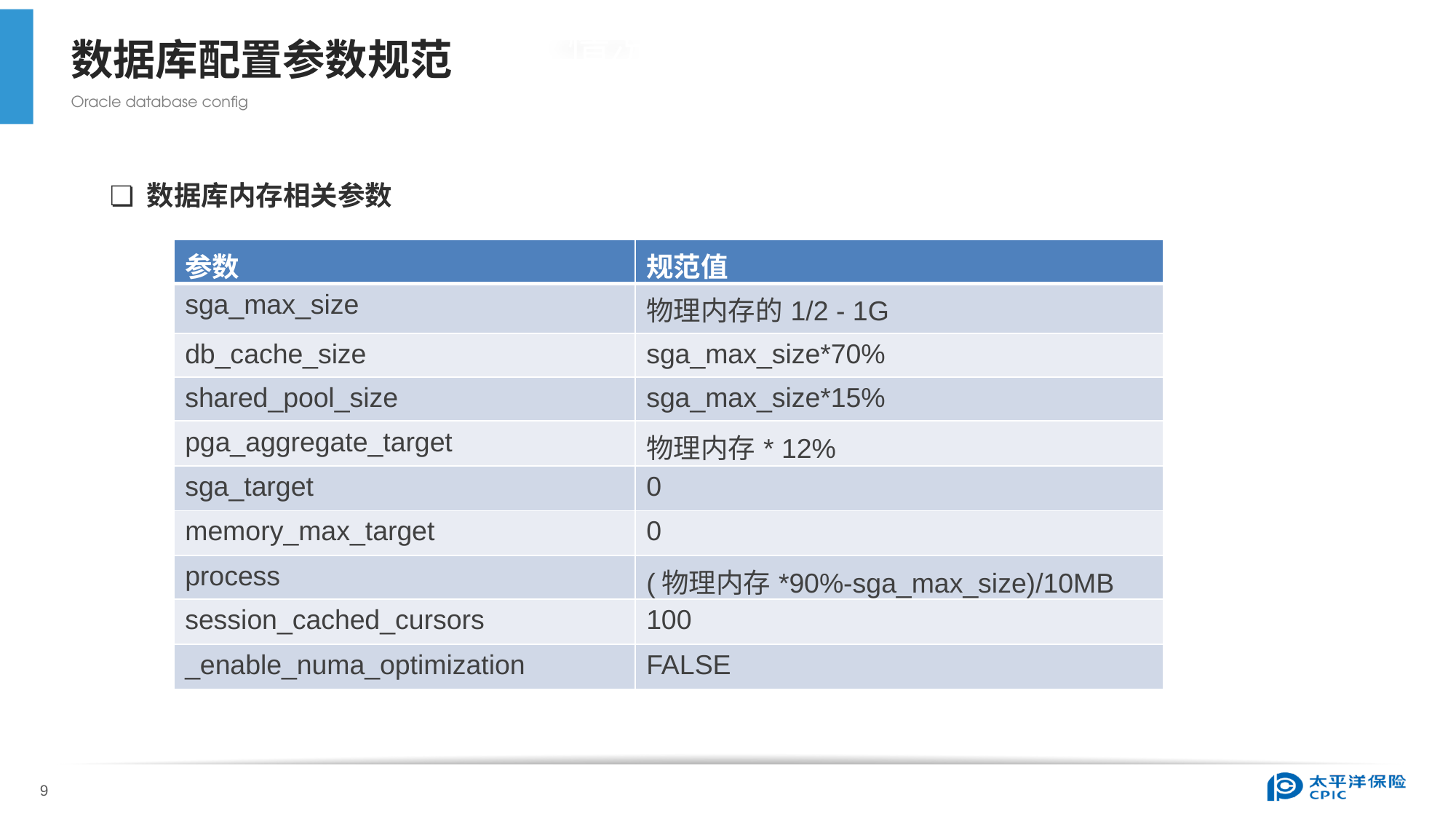

数据库配置参数规范
Oracle database config
情况
❏ 数据库内存相关参数
| 参数 | 规范值 |
| --- | --- |
| sga\_max\_size | 物理内存的1/2 - 1G |
| db\_cache\_size | sga\_max\_size\*70% |
| shared\_pool\_size | sga\_max\_size\*15% |
| pga\_aggregate\_target | 物理内存\* 12% |
| sga\_target | 0 |
| memory\_max\_target | 0 |
| process | (物理内存\*90%-sga\_max\_size)/10MB |
| session\_cached\_cursors | 100 |
| \_enable\_numa\_optimization | FALSE |